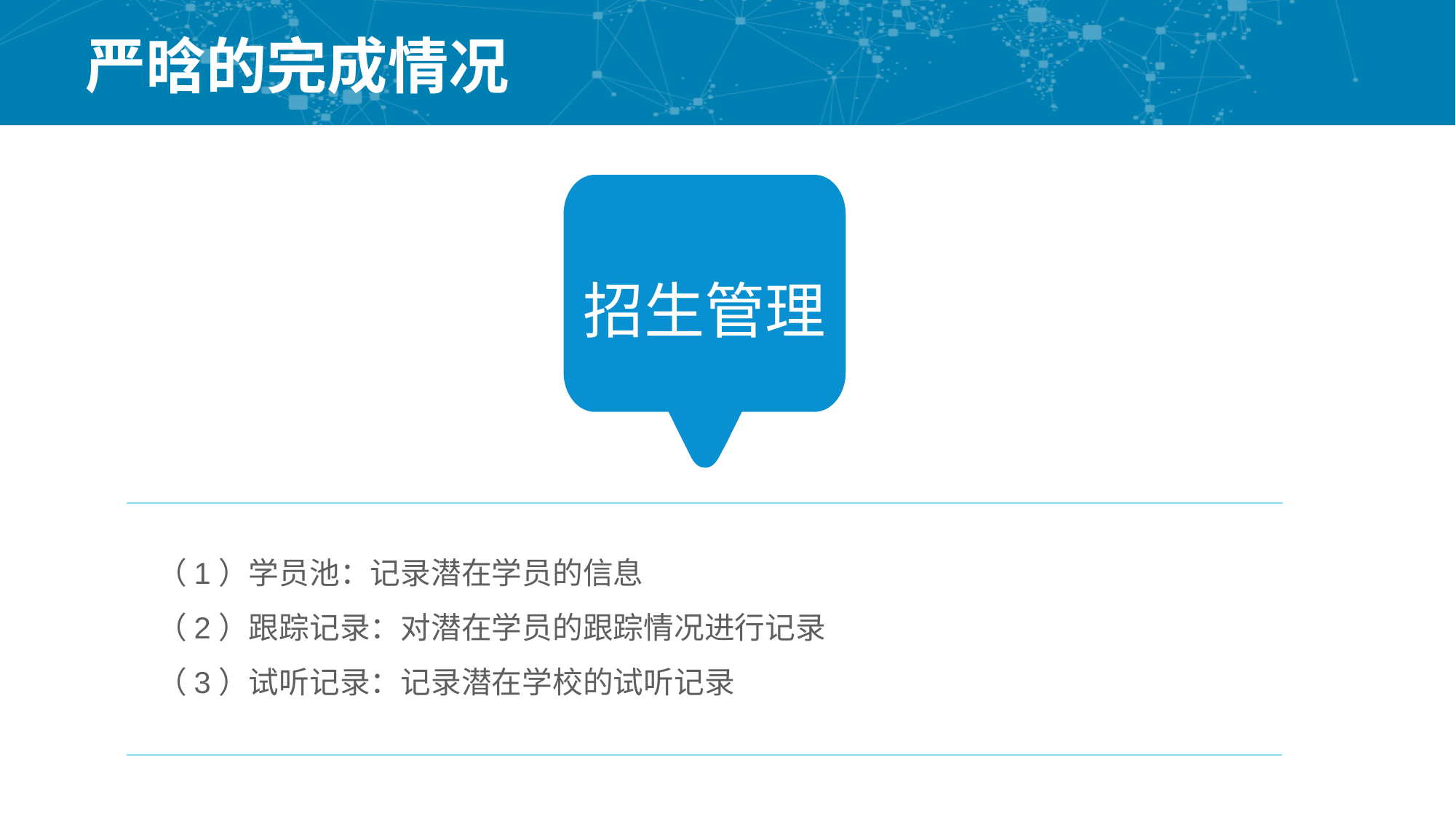

严晗的完成情况
招生管理
（1）学员池：记录潜在学员的信息
（2）跟踪记录：对潜在学员的跟踪情况进行记录
（3）试听记录：记录潜在学校的试听记录